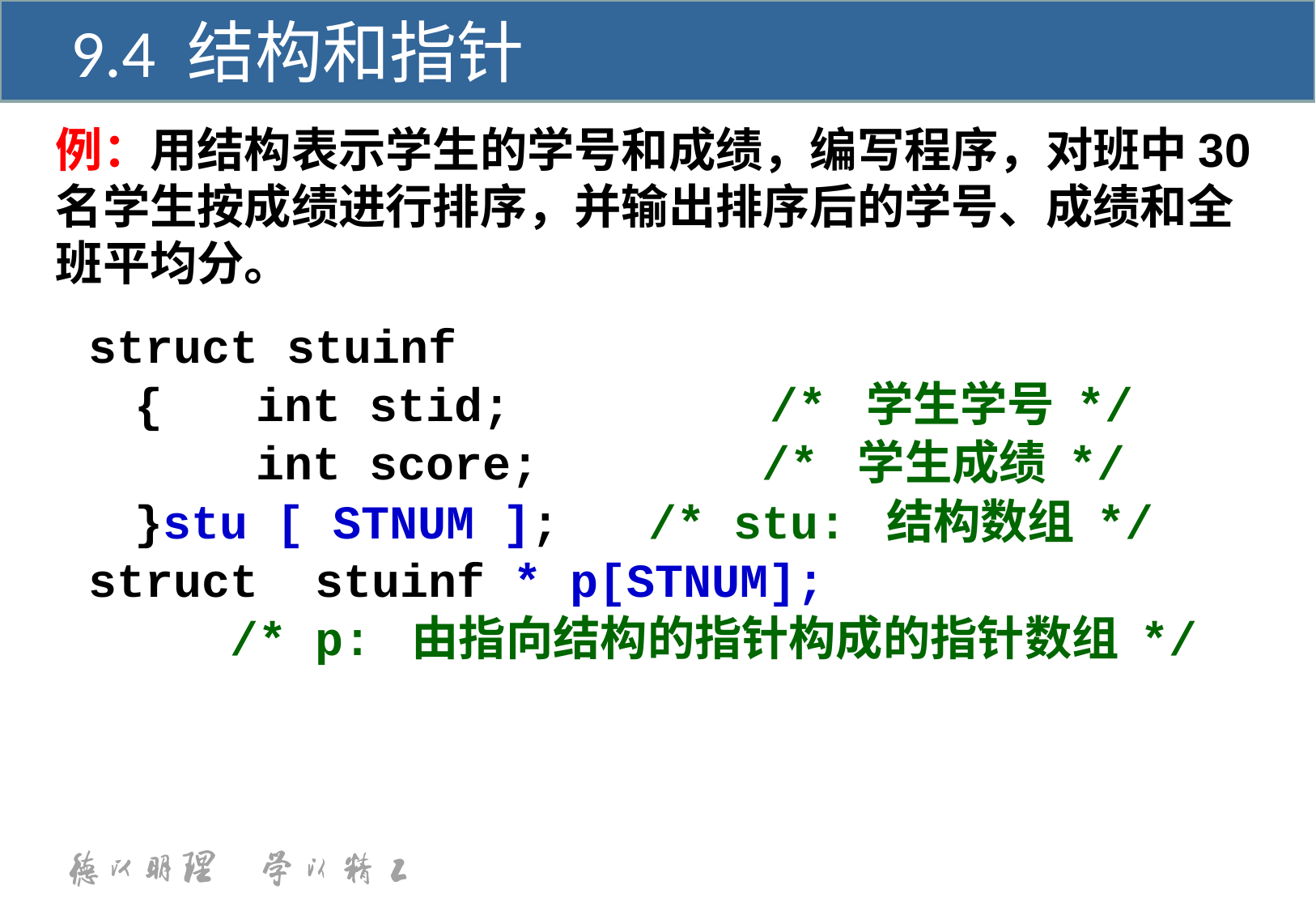

9.4 结构和指针
例：用结构表示学生的学号和成绩，编写程序，对班中30名学生按成绩进行排序，并输出排序后的学号、成绩和全班平均分。
struct stuinf
	{	int stid;		 /* 学生学号 */
		int score;	     /* 学生成绩 */
	}stu [ STNUM ]; 	 /* stu: 结构数组 */
struct  stuinf * p[STNUM];
     /* p: 由指向结构的指针构成的指针数组 */
74